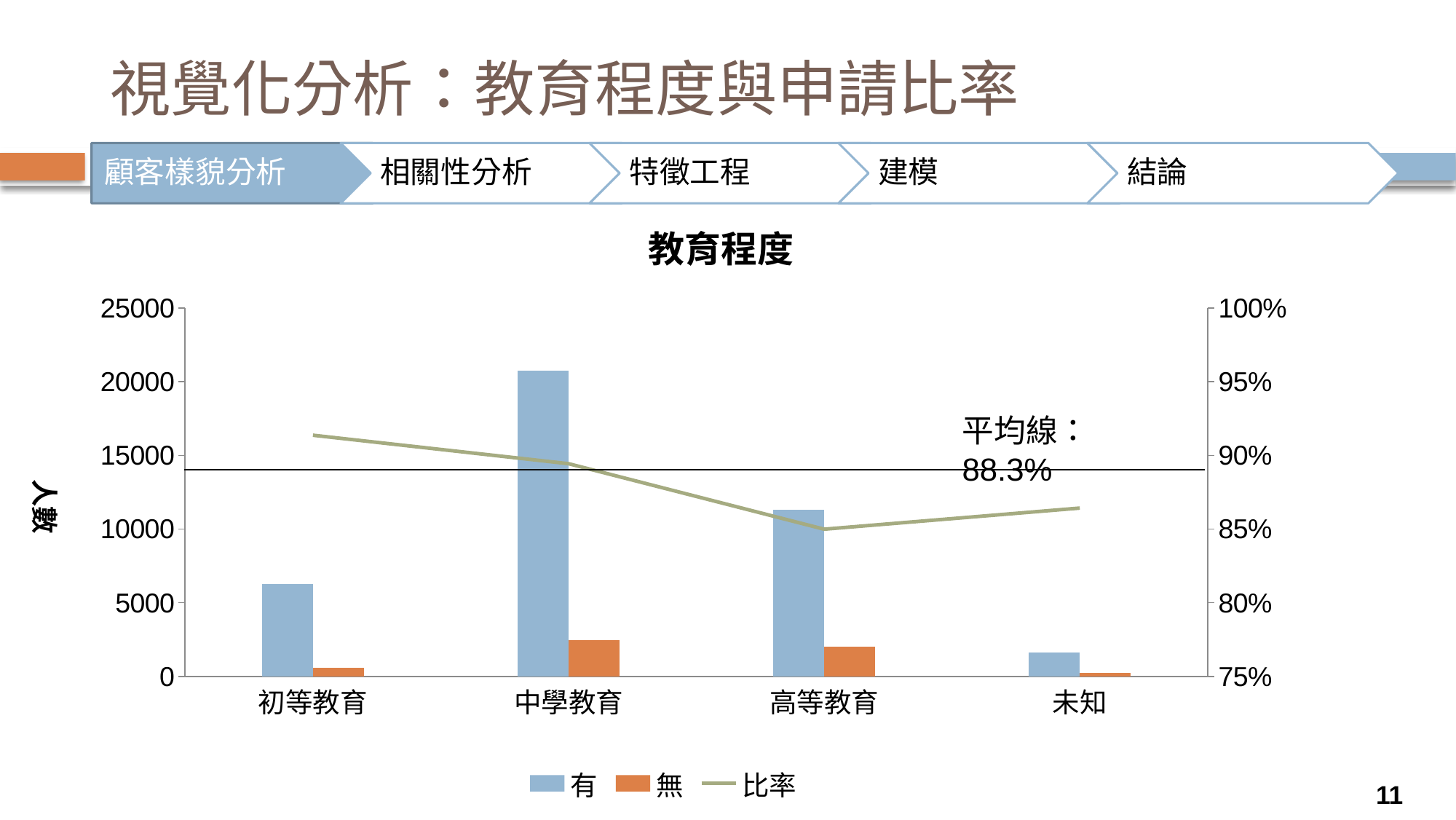

# 視覺化分析：教育程度與申請比率
顧客樣貌分析
相關性分析
特徵工程
建模
結論
教育程度

### Chart

| Category | 有 | 無 | 比率 |
|---|---|---|---|
| 初等教育 | 6260.0 | 591.0 | 0.9137352211356007 |
| 中學教育 | 20752.0 | 2450.0 | 0.8944056546849409 |
| 高等教育 | 11305.0 | 1996.0 | 0.8499360950304489 |
| 未知 | 1605.0 | 252.0 | 0.864297253634895 |
平均線：88.3%
11